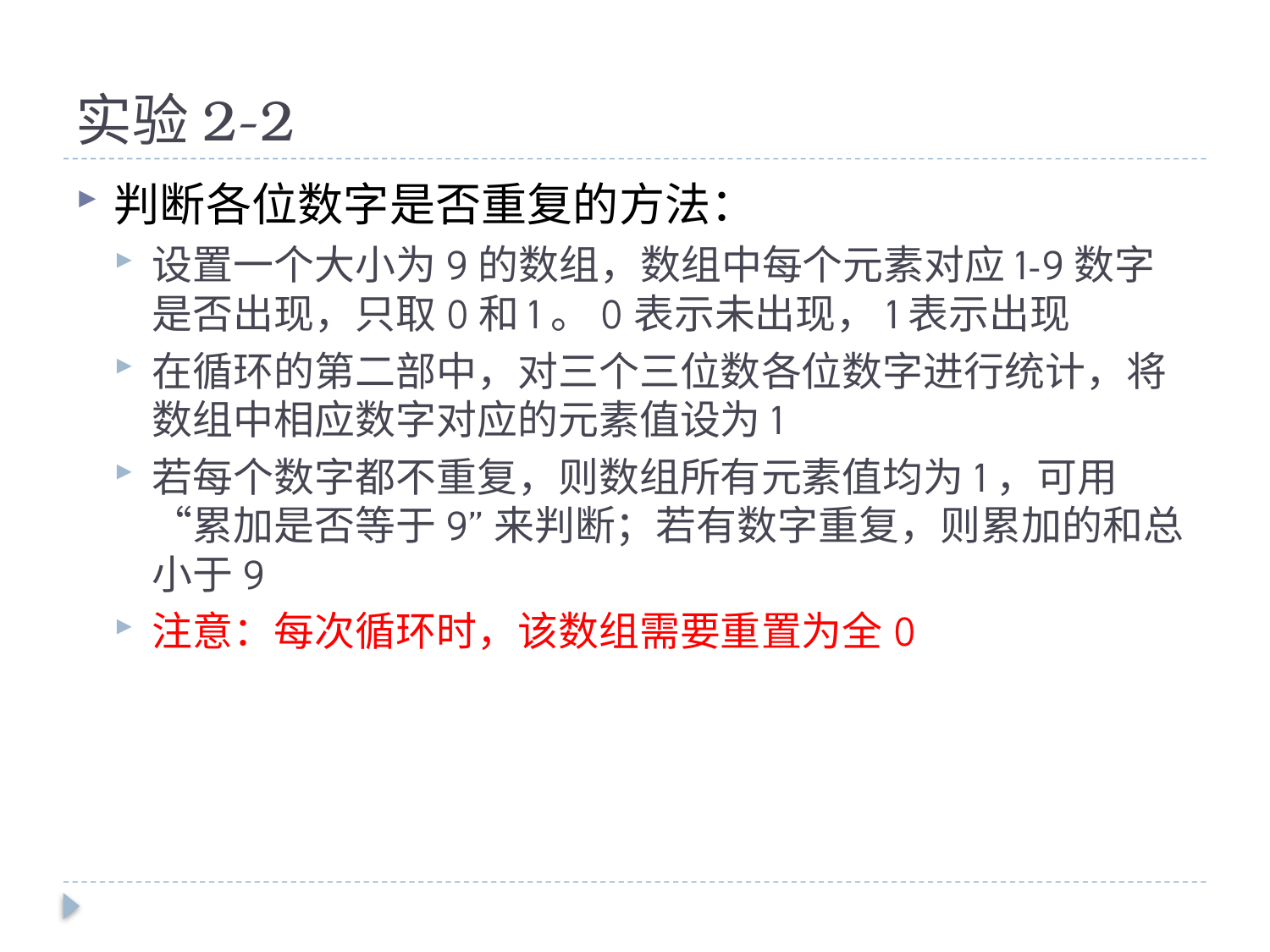

# 实验2-2
判断各位数字是否重复的方法：
设置一个大小为9的数组，数组中每个元素对应1-9数字是否出现，只取0和1。0表示未出现，1表示出现
在循环的第二部中，对三个三位数各位数字进行统计，将数组中相应数字对应的元素值设为1
若每个数字都不重复，则数组所有元素值均为1，可用“累加是否等于9”来判断；若有数字重复，则累加的和总小于9
注意：每次循环时，该数组需要重置为全0